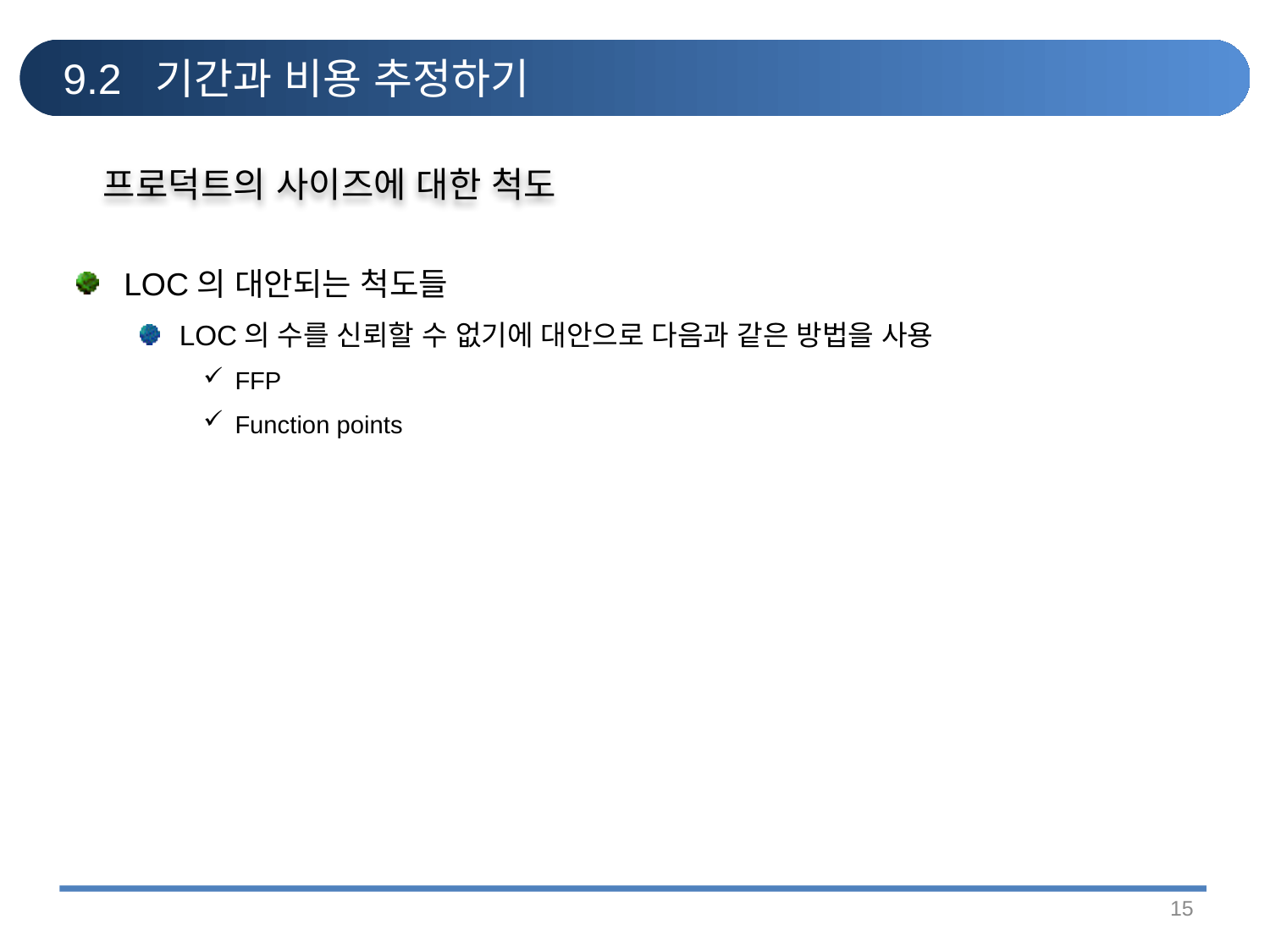

# 9.2  기간과 비용 추정하기
프로덕트의 사이즈에 대한 척도
LOC의 대안되는 척도들
LOC의 수를 신뢰할 수 없기에 대안으로 다음과 같은 방법을 사용
FFP
Function points
15